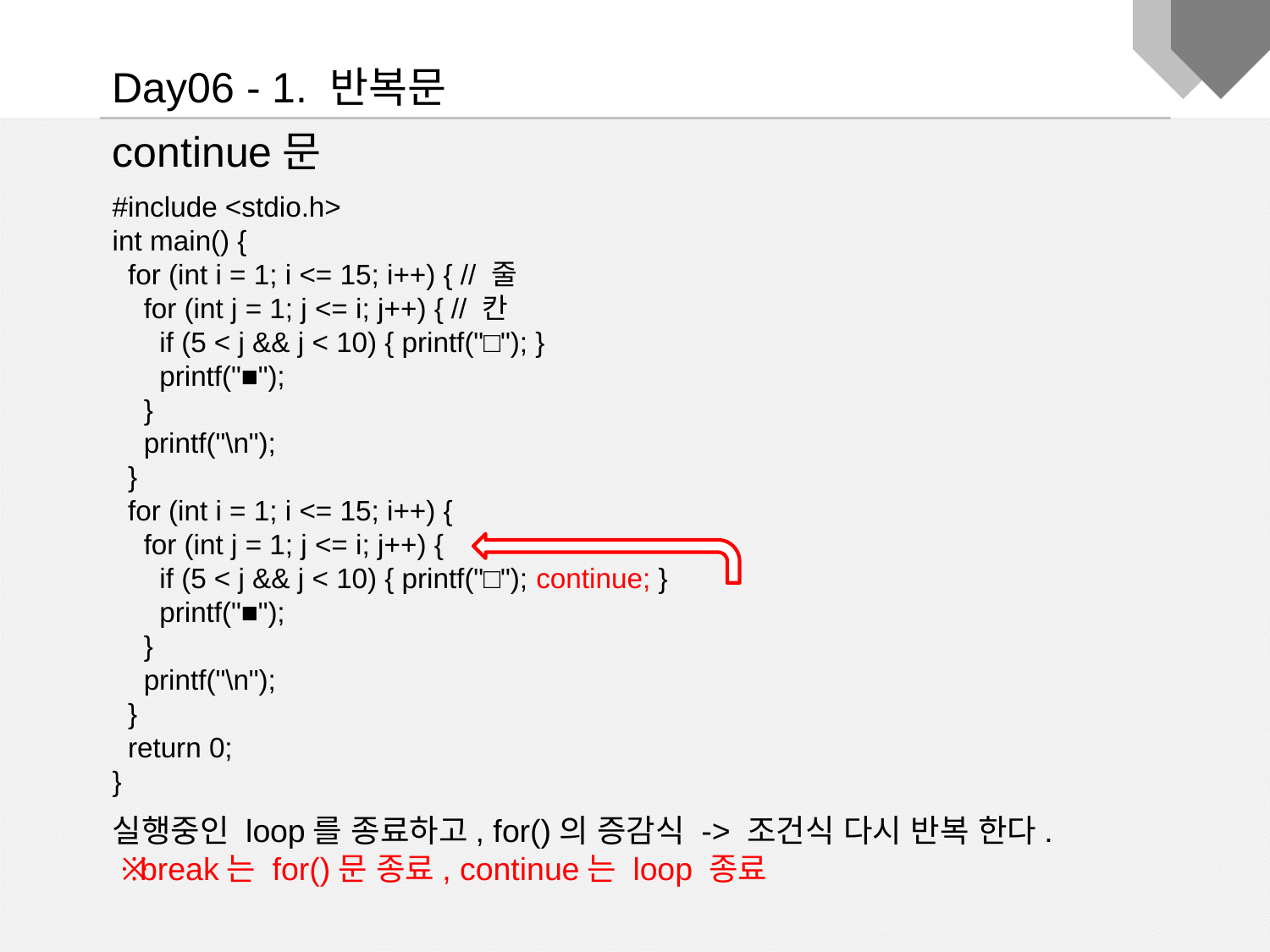

Day06 - 1. 반복문
continue문
#include <stdio.h>
int main() {
  for (int i = 1; i <= 15; i++) { // 줄
    for (int j = 1; j <= i; j++) { // 칸
      if (5 < j && j < 10) { printf("□"); }
      printf("■");
    }
    printf("\n");
  }
  for (int i = 1; i <= 15; i++) {
    for (int j = 1; j <= i; j++) {
      if (5 < j && j < 10) { printf("□"); continue; }
      printf("■");
    }
    printf("\n");
  }
  return 0;
}

실행중인 loop를 종료하고, for()의 증감식 -> 조건식 다시 반복 한다.
 ※break는 for()문 종료, continue는 loop 종료